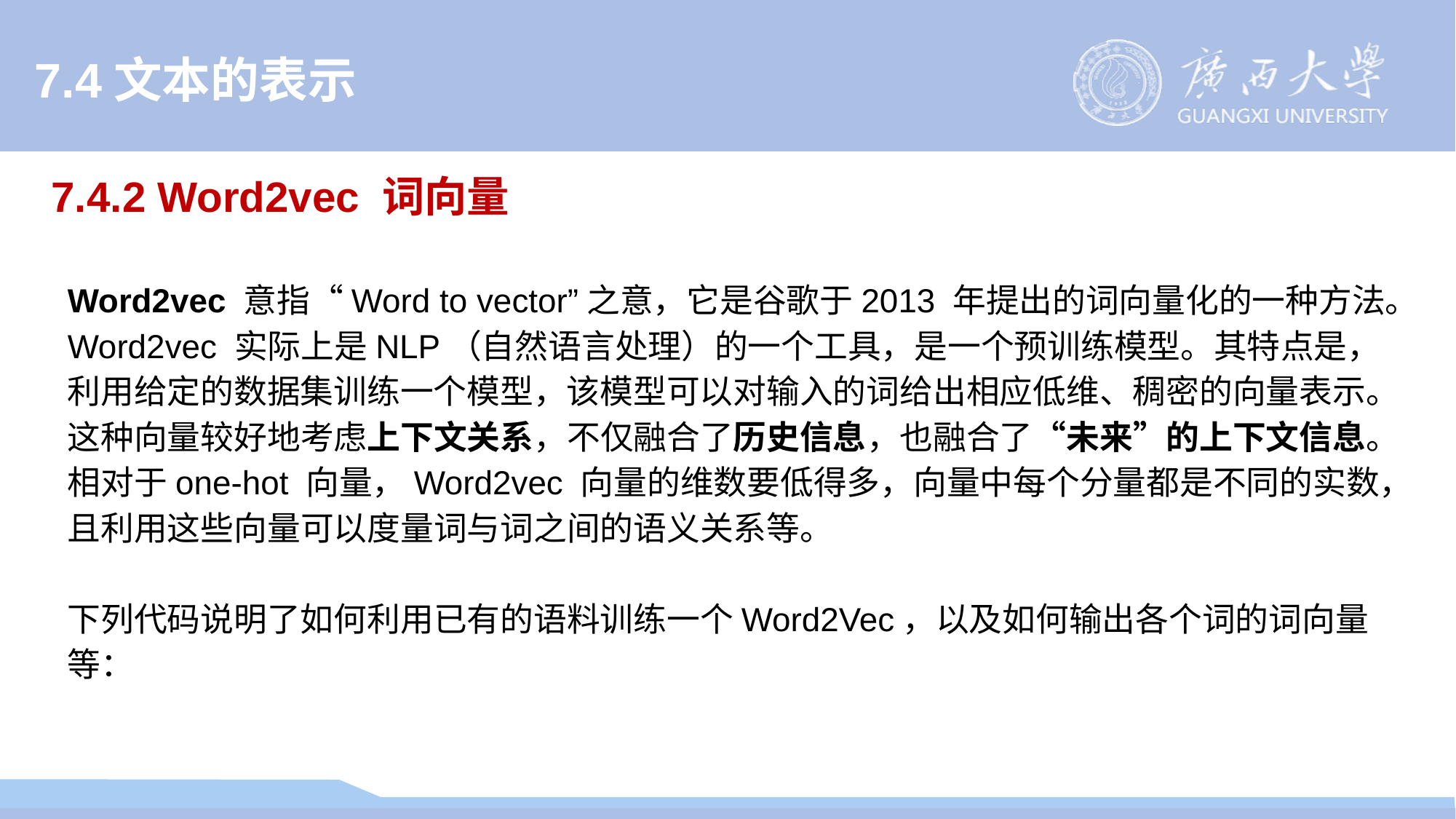

7.4文本的表示
7.4.2 Word2vec 词向量
Word2vec 意指“Word to vector”之意，它是谷歌于2013 年提出的词向量化的一种方法。Word2vec 实际上是NLP（自然语言处理）的一个工具，是一个预训练模型。其特点是，利用给定的数据集训练一个模型，该模型可以对输入的词给出相应低维、稠密的向量表示。这种向量较好地考虑上下文关系，不仅融合了历史信息，也融合了“未来”的上下文信息。相对于one-hot 向量，Word2vec 向量的维数要低得多，向量中每个分量都是不同的实数，且利用这些向量可以度量词与词之间的语义关系等。

下列代码说明了如何利用已有的语料训练一个Word2Vec，以及如何输出各个词的词向量等：